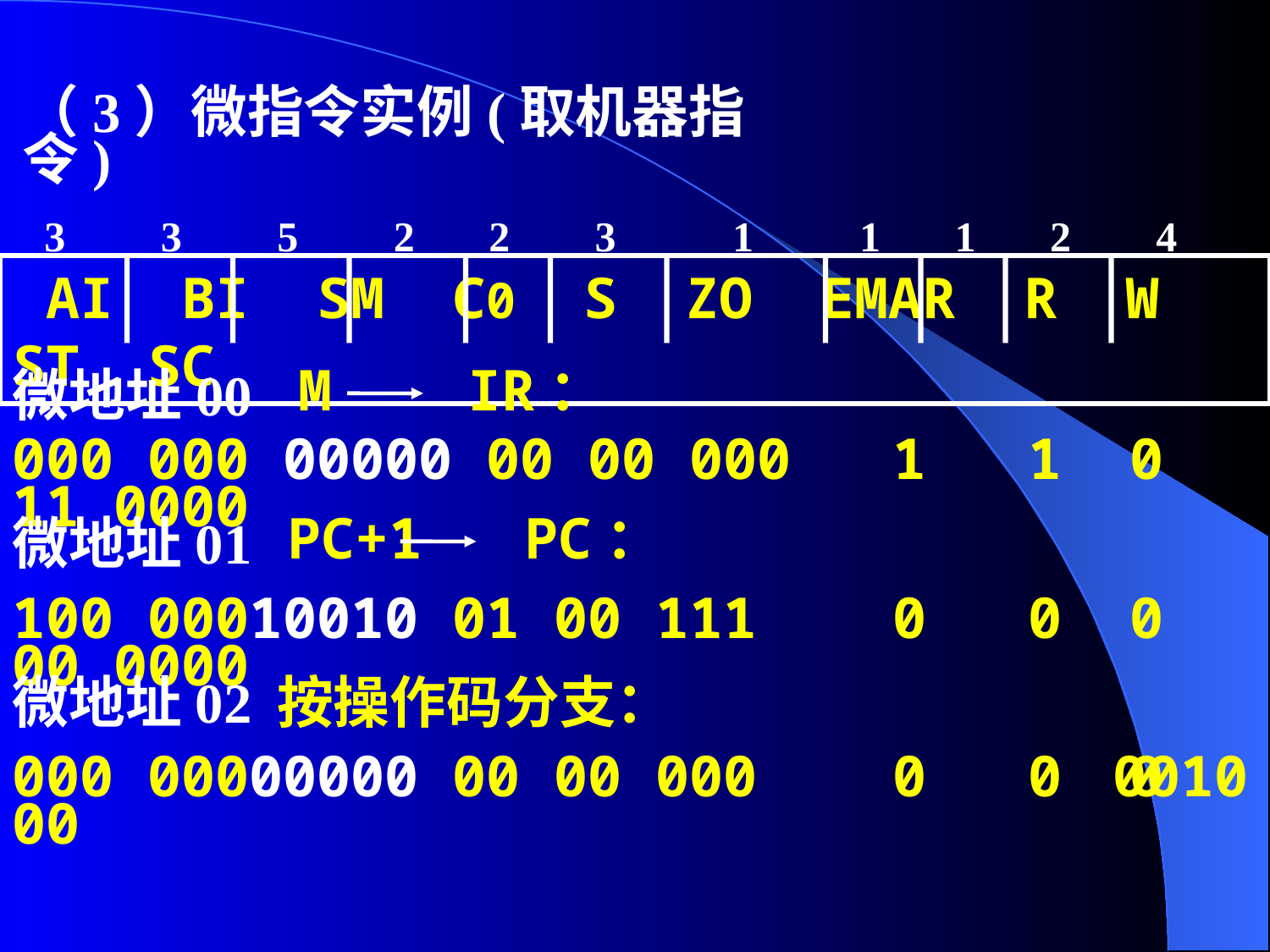

（3）微指令实例(取机器指令)
   3         3         5         2       2        3           1          1       1       2        4
 AI  BI  SM  C0  S  ZO  EMAR  R  W  ST  SC

M    IR：

微地址00
000 000 00000 00 00 000   1   1  0  11 0000
PC+1   PC：

微地址01
100 00010010 01 00 111    0   0  0  00 0000
微地址02
按操作码分支：
000 00000000 00 00 000    0   0  0  00
0010